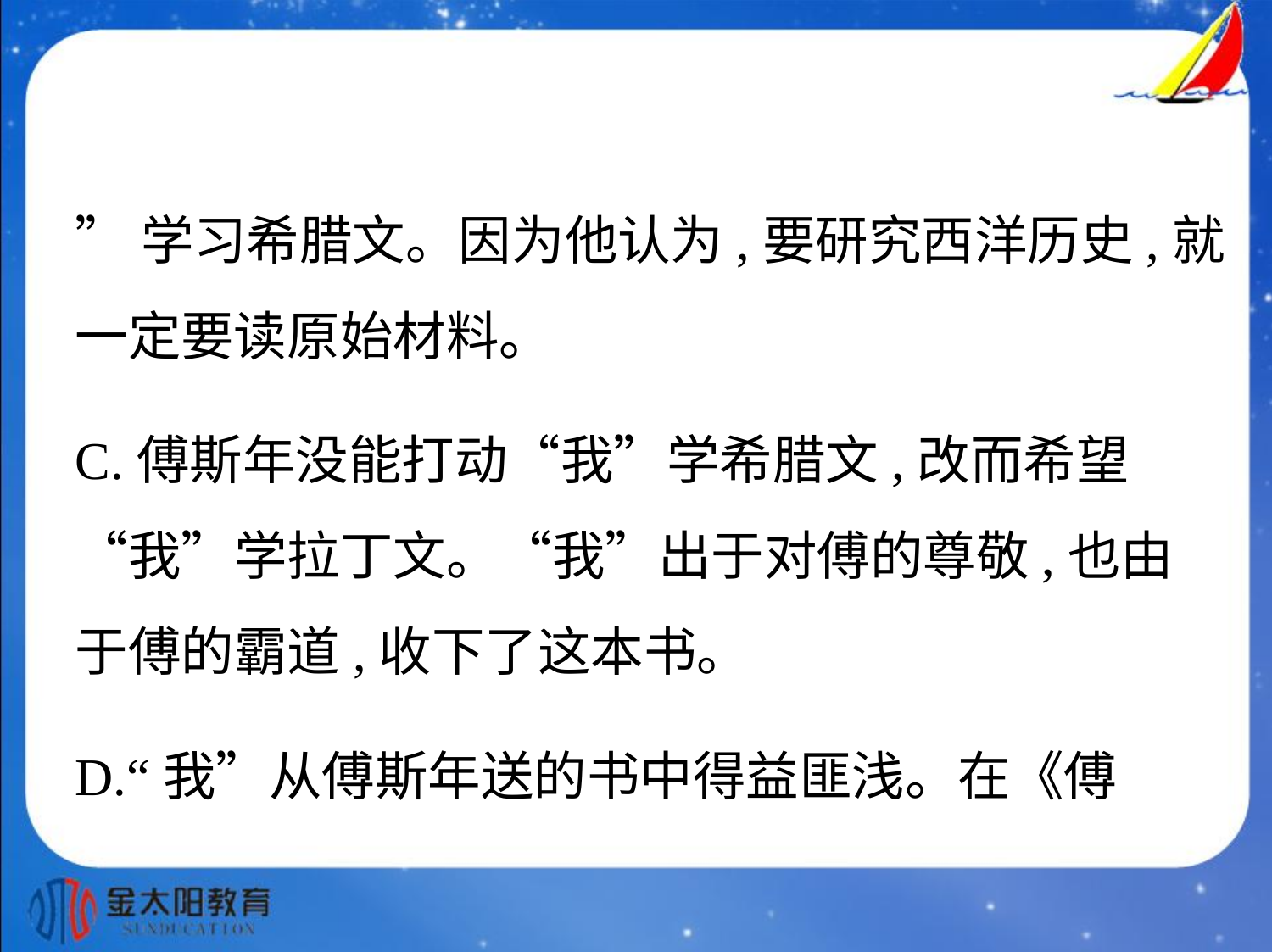

”学习希腊文。因为他认为,要研究西洋历史,就
一定要读原始材料。
C.傅斯年没能打动“我”学希腊文,改而希望
“我”学拉丁文。“我”出于对傅的尊敬,也由
于傅的霸道,收下了这本书。
D.“我”从傅斯年送的书中得益匪浅。在《傅